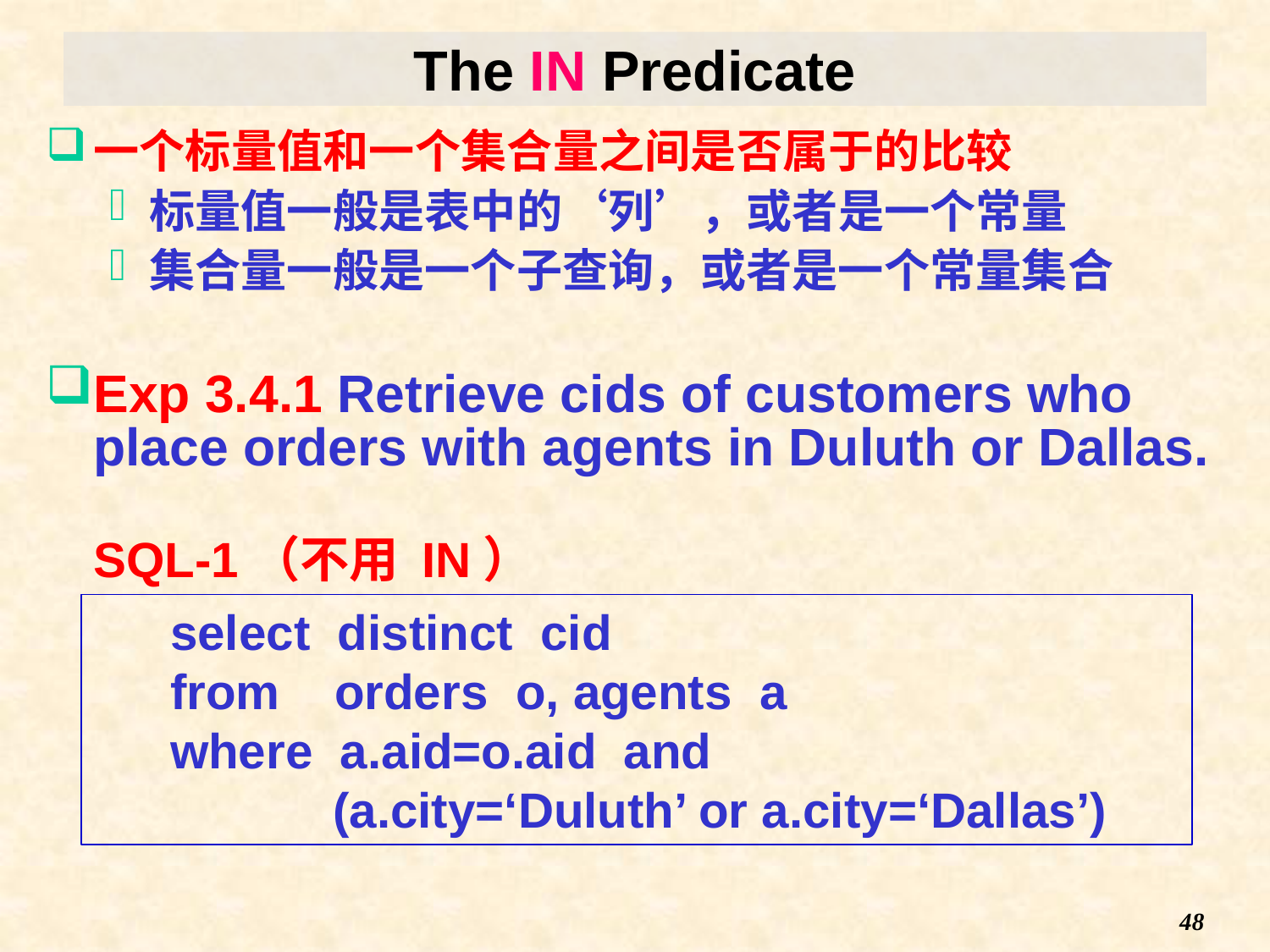

# The IN Predicate
一个标量值和一个集合量之间是否属于的比较
标量值一般是表中的‘列’，或者是一个常量
集合量一般是一个子查询，或者是一个常量集合
Exp 3.4.1 Retrieve cids of customers who place orders with agents in Duluth or Dallas.
SQL-1（不用 IN）
select  distinct  cid
from    orders  o, agents  a
where  a.aid=o.aid  and
(a.city=‘Duluth’ or a.city=‘Dallas’)

48